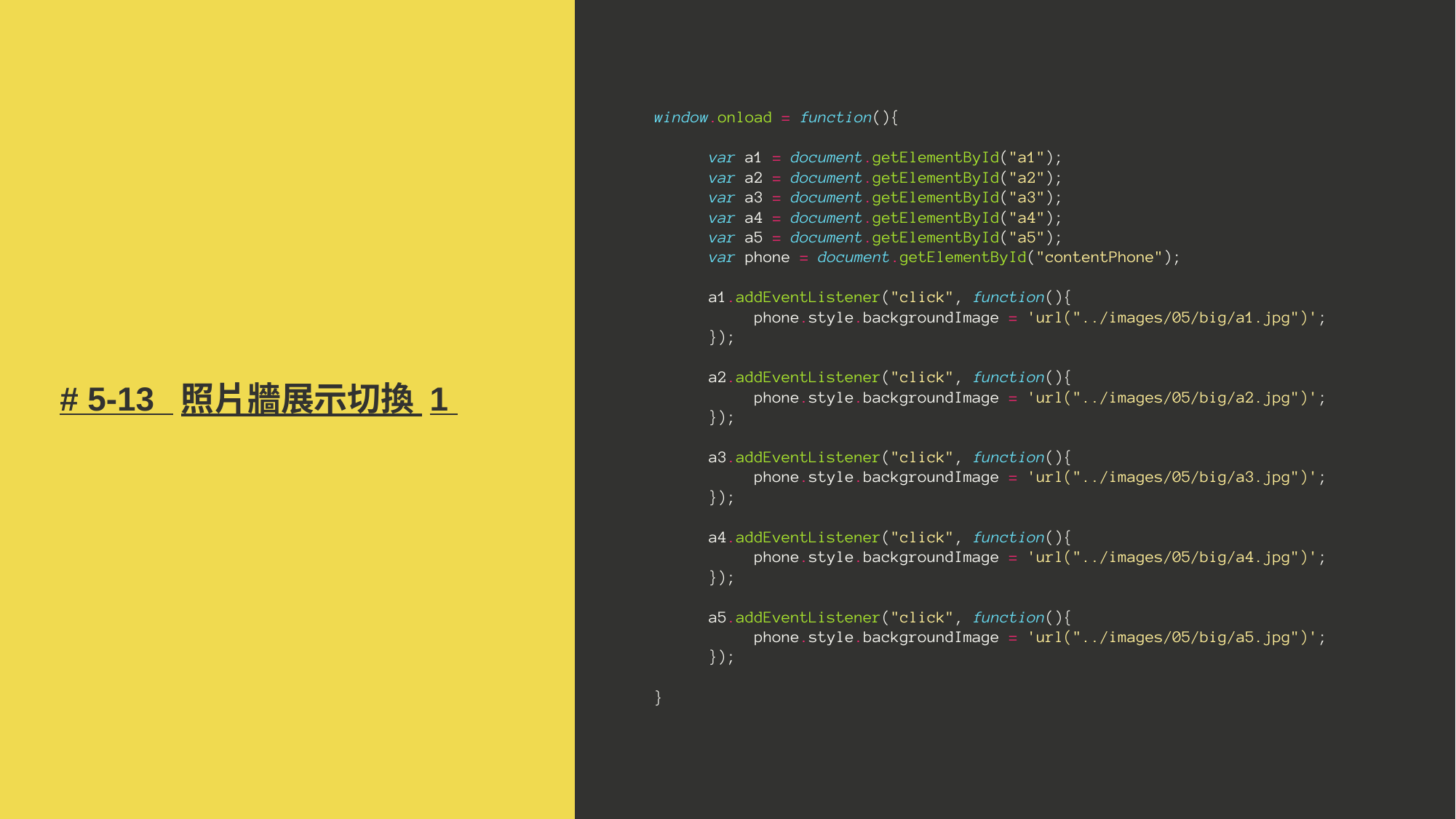

window.onload = function(){
var a1 = document.getElementById("a1");
var a2 = document.getElementById("a2");
var a3 = document.getElementById("a3");
var a4 = document.getElementById("a4");
var a5 = document.getElementById("a5");
var phone = document.getElementById("contentPhone");
a1.addEventListener("click", function(){
     phone.style.backgroundImage = 'url("../images/05/big/a1.jpg")';
});
a2.addEventListener("click", function(){
     phone.style.backgroundImage = 'url("../images/05/big/a2.jpg")';
});
a3.addEventListener("click", function(){
     phone.style.backgroundImage = 'url("../images/05/big/a3.jpg")';
});
a4.addEventListener("click", function(){
     phone.style.backgroundImage = 'url("../images/05/big/a4.jpg")';
});
a5.addEventListener("click", function(){
     phone.style.backgroundImage = 'url("../images/05/big/a5.jpg")';
});
}
# # 5-13  照片牆展示切換 1